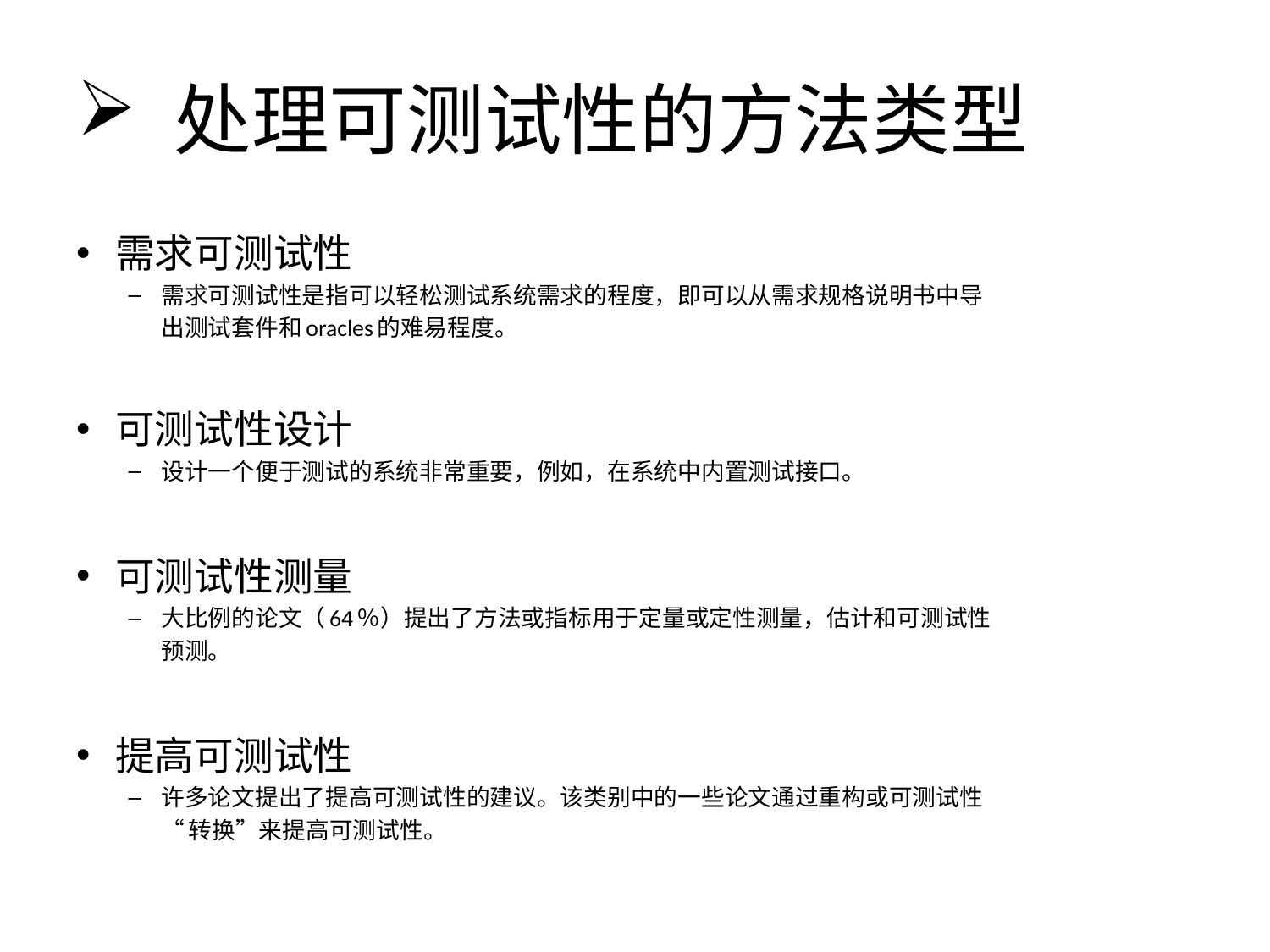

# 处理可测试性的方法类型
需求可测试性
需求可测试性是指可以轻松测试系统需求的程度，即可以从需求规格说明书中导
	出测试套件和oracles的难易程度。

可测试性设计
设计一个便于测试的系统非常重要，例如，在系统中内置测试接口。

可测试性测量
大比例的论文（64％）提出了方法或指标用于定量或定性测量，估计和可测试性
 	预测。

提高可测试性
许多论文提出了提高可测试性的建议。该类别中的一些论文通过重构或可测试性
	“转换”来提高可测试性。